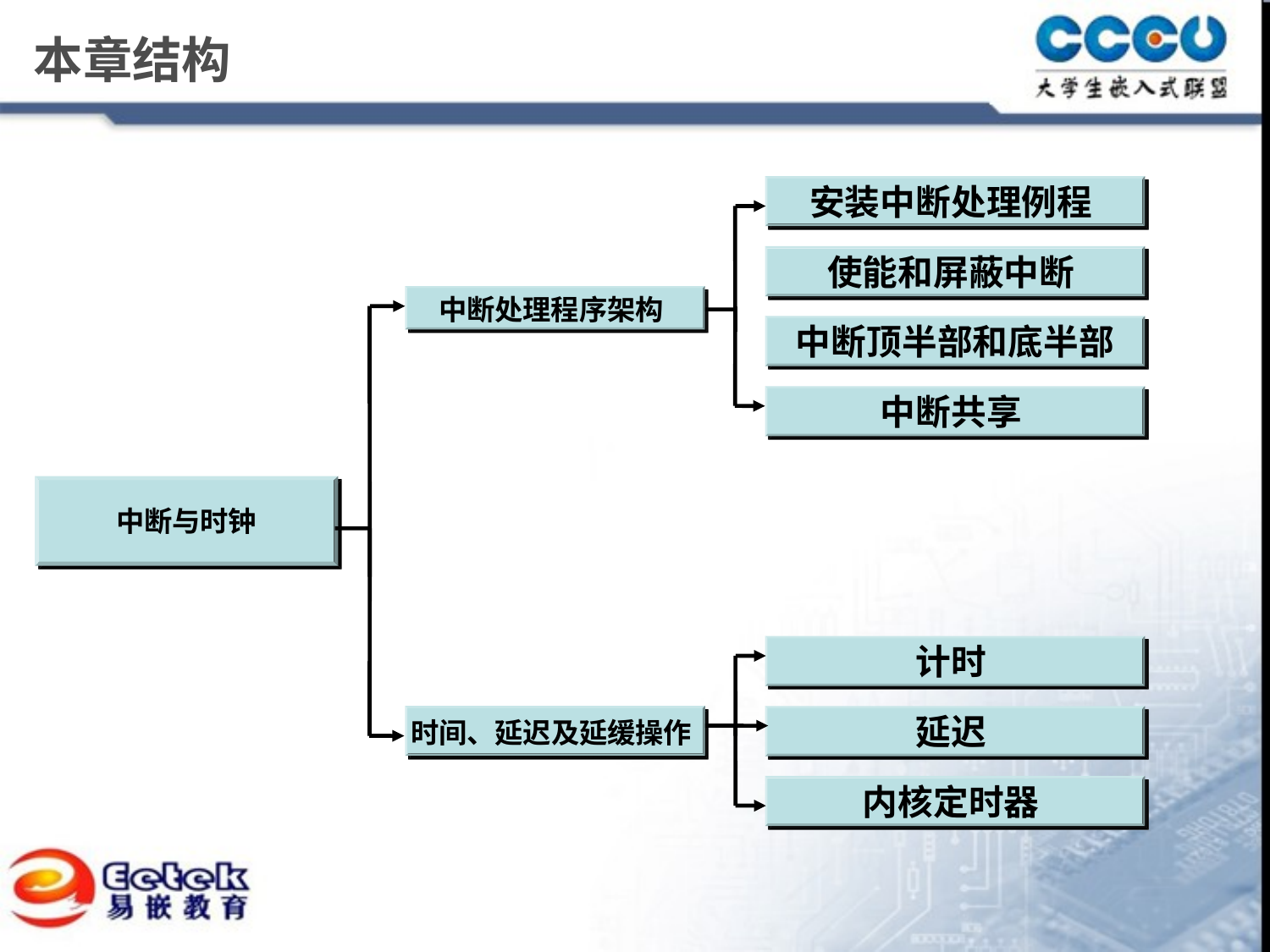

# 本章结构
安装中断处理例程

使能和屏蔽中断
中断处理程序架构

中断顶半部和底半部
中断共享
中断与时钟
计时

时间、延迟及延缓操作
延迟
内核定时器